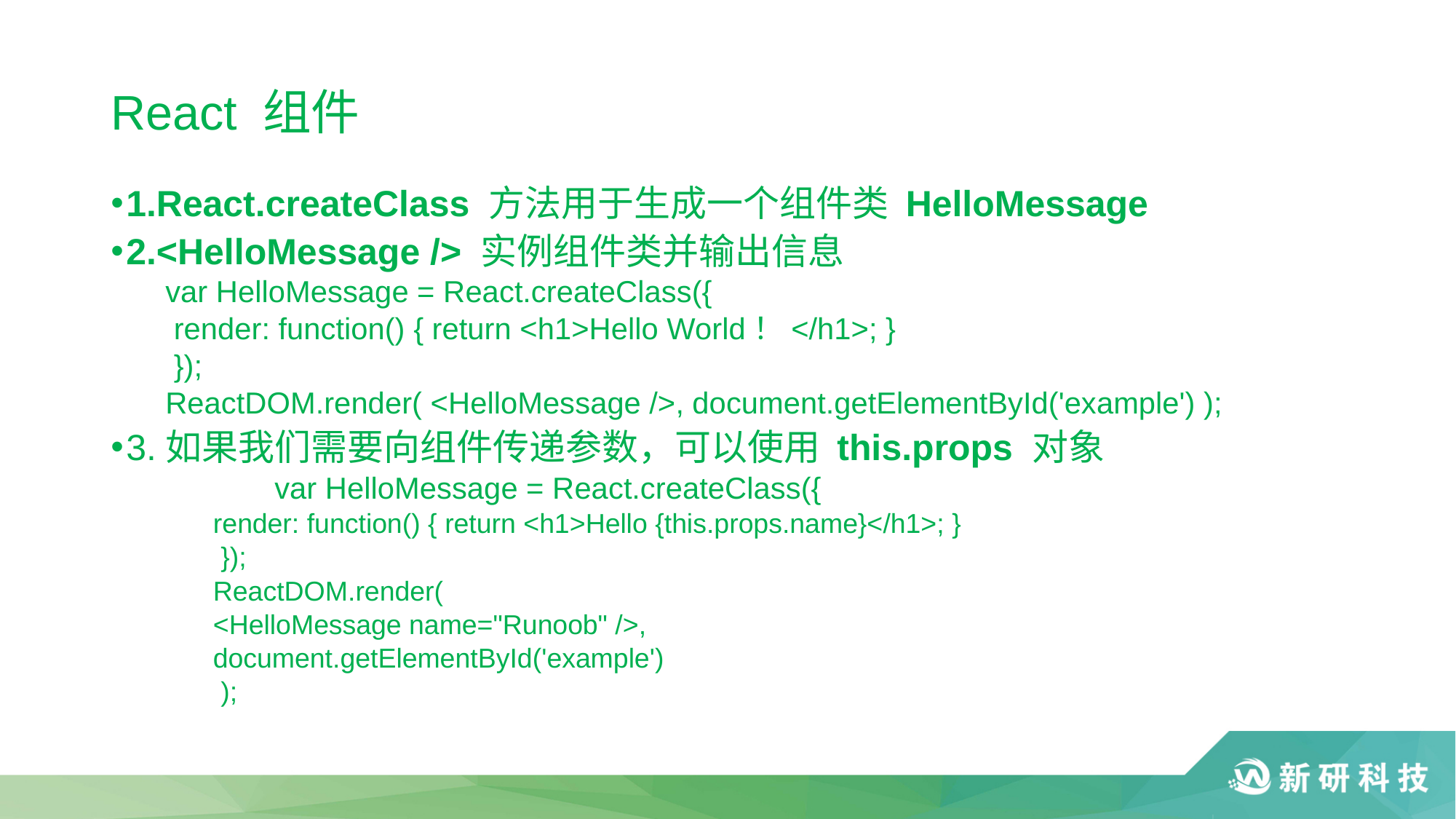

# React 组件
1.React.createClass 方法用于生成一个组件类 HelloMessage
2.<HelloMessage /> 实例组件类并输出信息
var HelloMessage = React.createClass({
 render: function() { return <h1>Hello World！</h1>; }
 });
ReactDOM.render( <HelloMessage />, document.getElementById('example') );
3.如果我们需要向组件传递参数，可以使用 this.props 对象
	var HelloMessage = React.createClass({
render: function() { return <h1>Hello {this.props.name}</h1>; }
 });
ReactDOM.render(
<HelloMessage name="Runoob" />,
document.getElementById('example')
 );